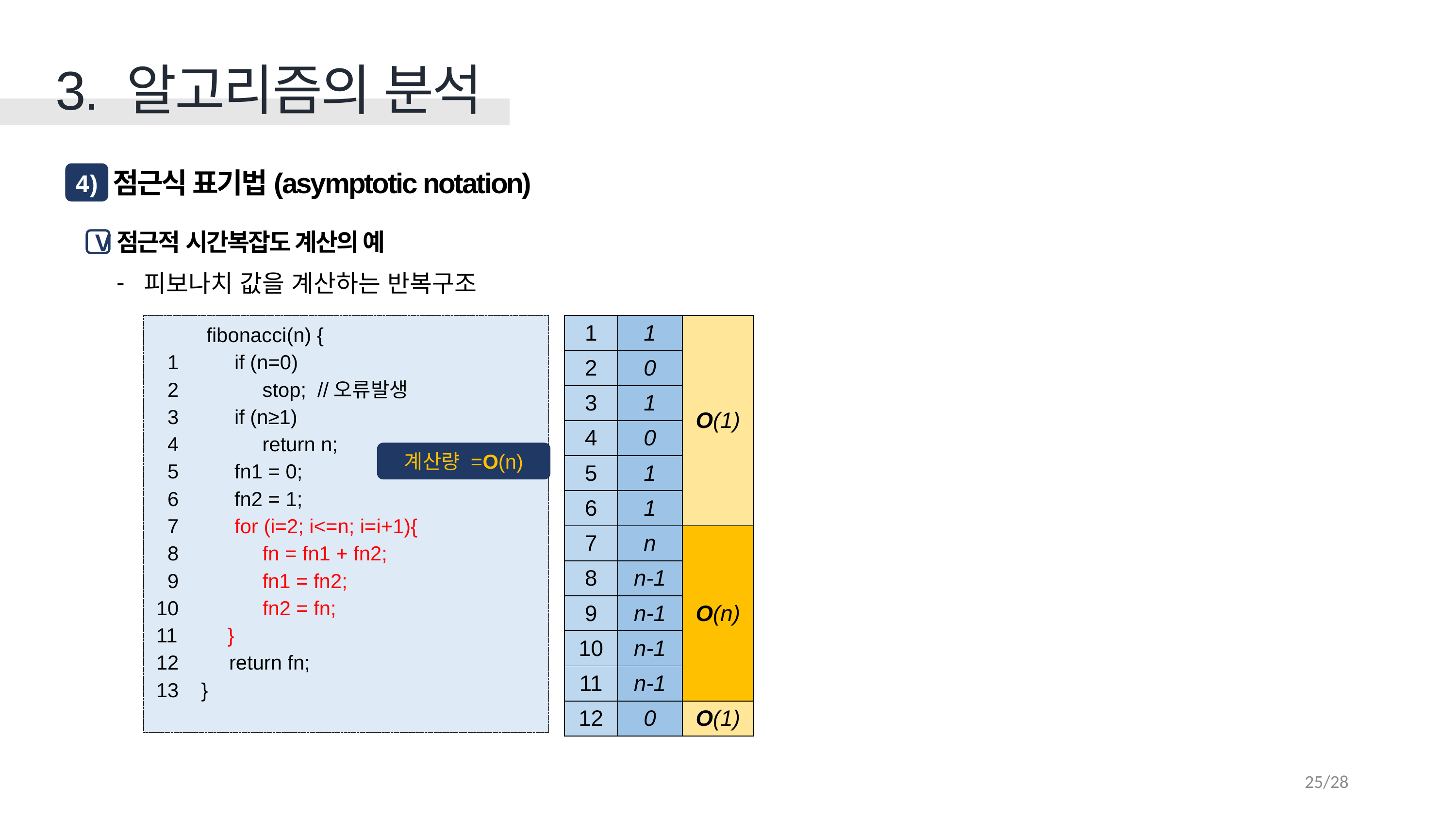

3. 알고리즘의 분석

점근식 표기법(asymptotic notation)
4 )
점근적 시간복잡도 계산의 예

피보나치 값을 계산하는 반복구조

V
          fibonacci(n) {
   1          if (n=0)
   2               stop;  //오류발생
   3          if (n≥1)
   4               return n;
   5          fn1 = 0;
   6          fn2 = 1;
   7          for (i=2; i<=n; i=i+1){
   8               fn = fn1 + fn2;
   9               fn1 = fn2;
 10               fn2 = fn;
 11         }
 12         return fn;
 13    }

| 1 | 1 | Ο(1) |
| --- | --- | --- |
| 2 | 0 |  |
| 3 | 1 |  |
| 4 | 0 |  |
| 5 | 1 |  |
| 6 | 1 |  |
| 7 | n | Ο(n) |
| 8 | n-1 |  |
| 9 | n-1 |  |
| 10 | n-1 |  |
| 11 | n-1 |  |
| 12 | 0 | Ο(1) |
계산량 =Ο(n)
25/28